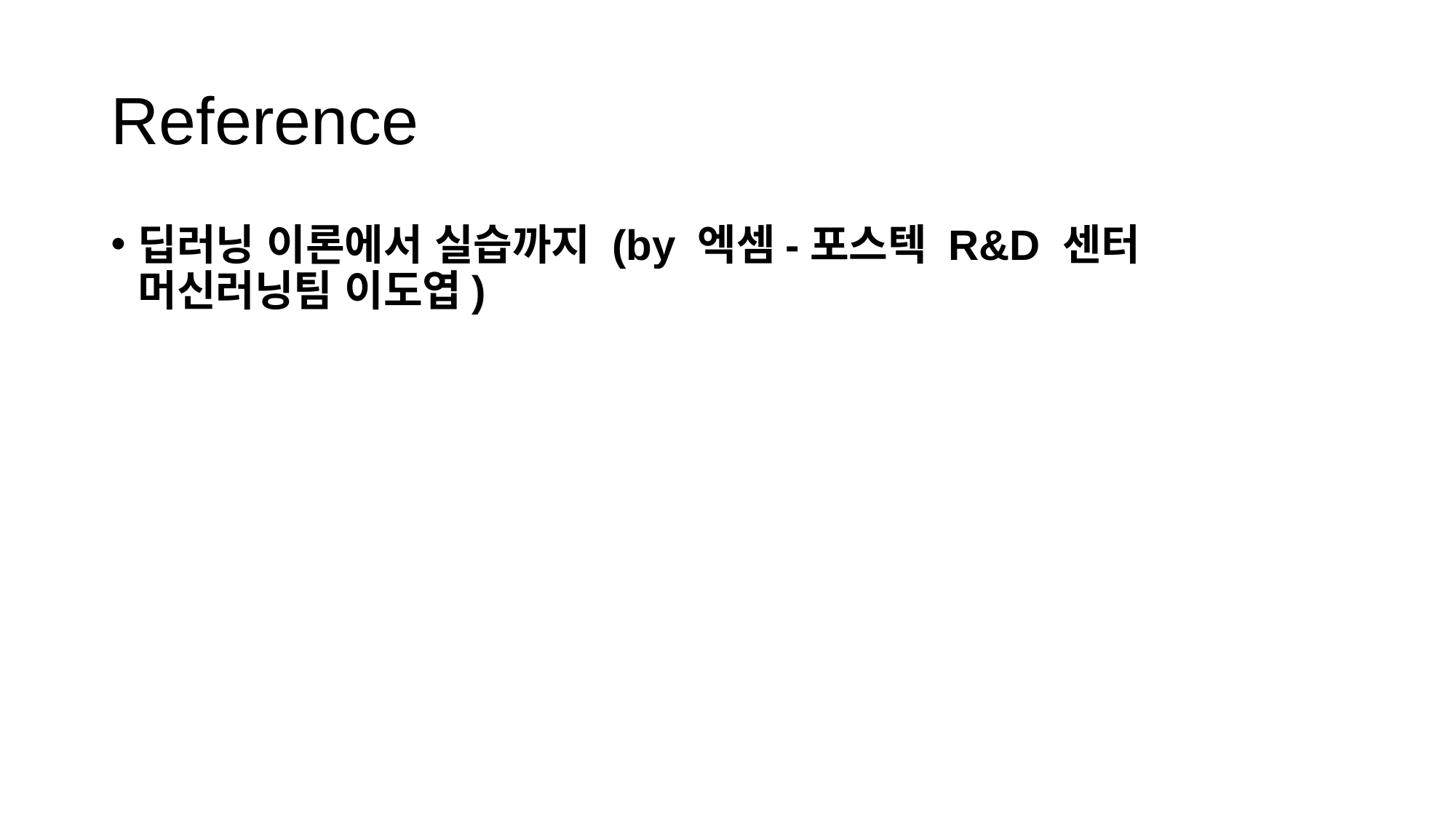

# Reference
딥러닝 이론에서 실습까지 (by 엑셈-포스텍 R&D 센터 머신러닝팀 이도엽)